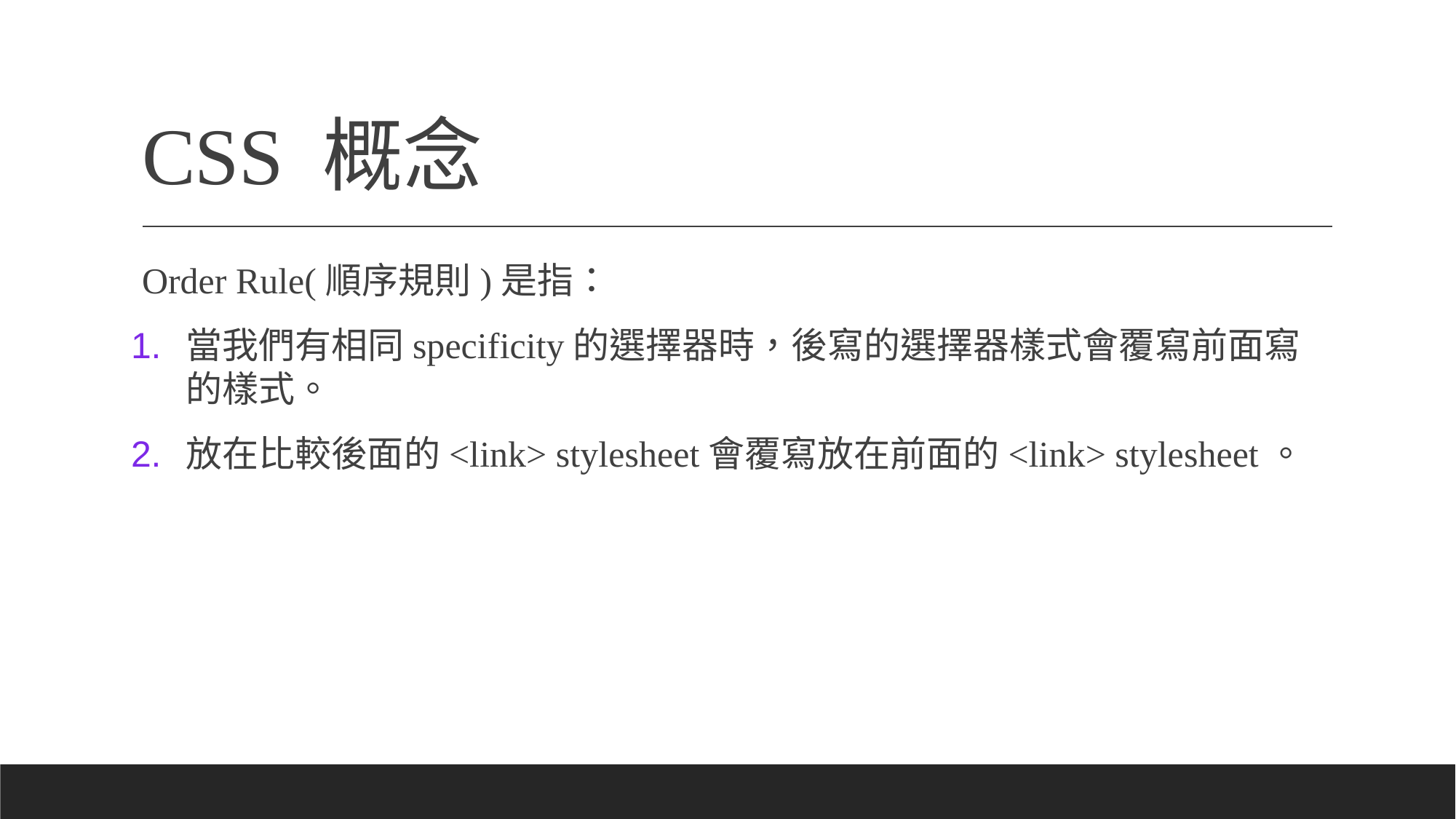

# CSS 概念
Order Rule(順序規則)是指：
當我們有相同specificity的選擇器時，後寫的選擇器樣式會覆寫前面寫的樣式。
放在比較後面的<link> stylesheet會覆寫放在前面的<link> stylesheet。